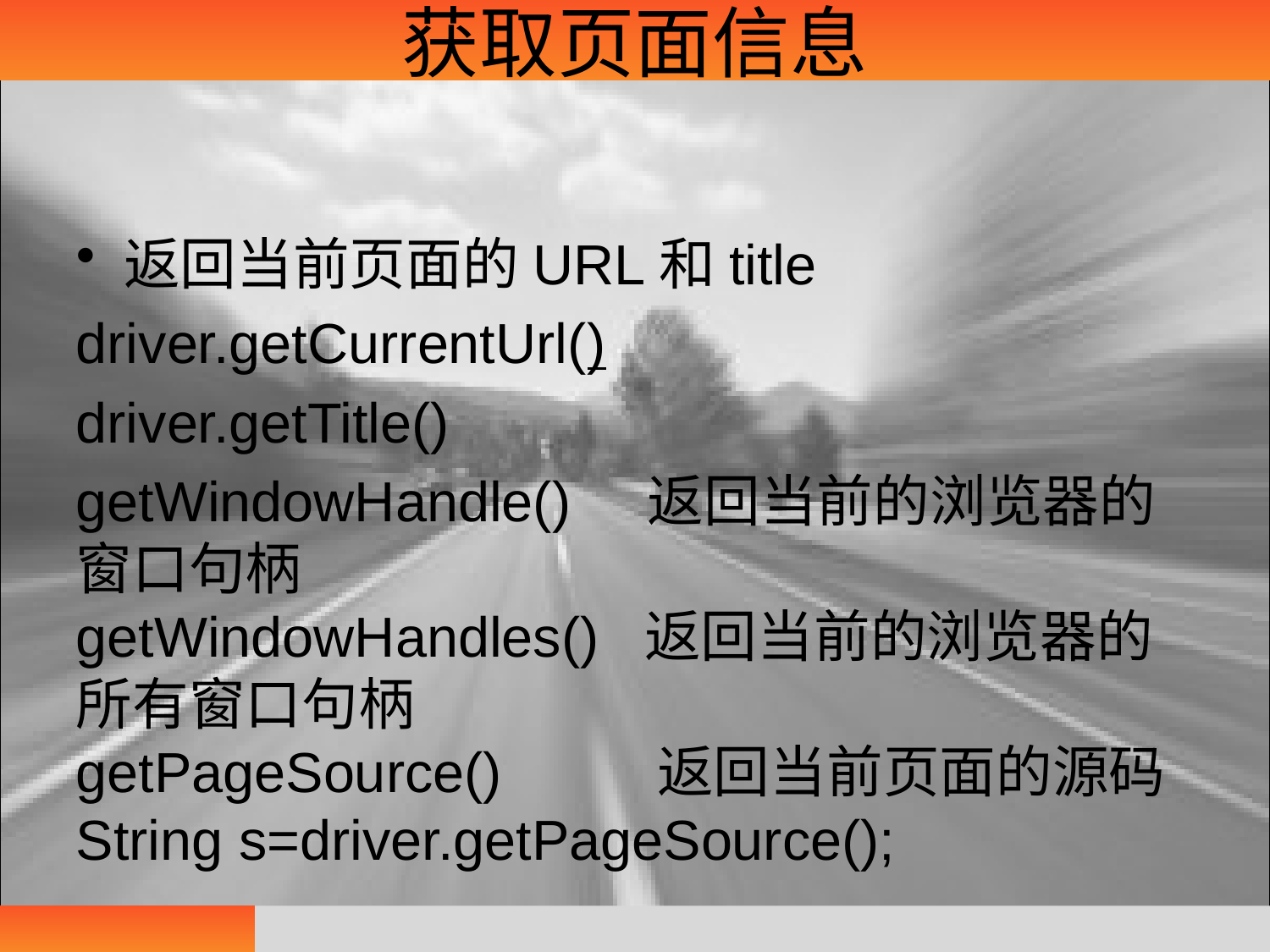

# 获取页面信息
返回当前页面的URL和title
driver.getCurrentUrl()
driver.getTitle()
getWindowHandle()    返回当前的浏览器的窗口句柄
getWindowHandles()  返回当前的浏览器的所有窗口句柄
getPageSource()         返回当前页面的源码
String s=driver.getPageSource();